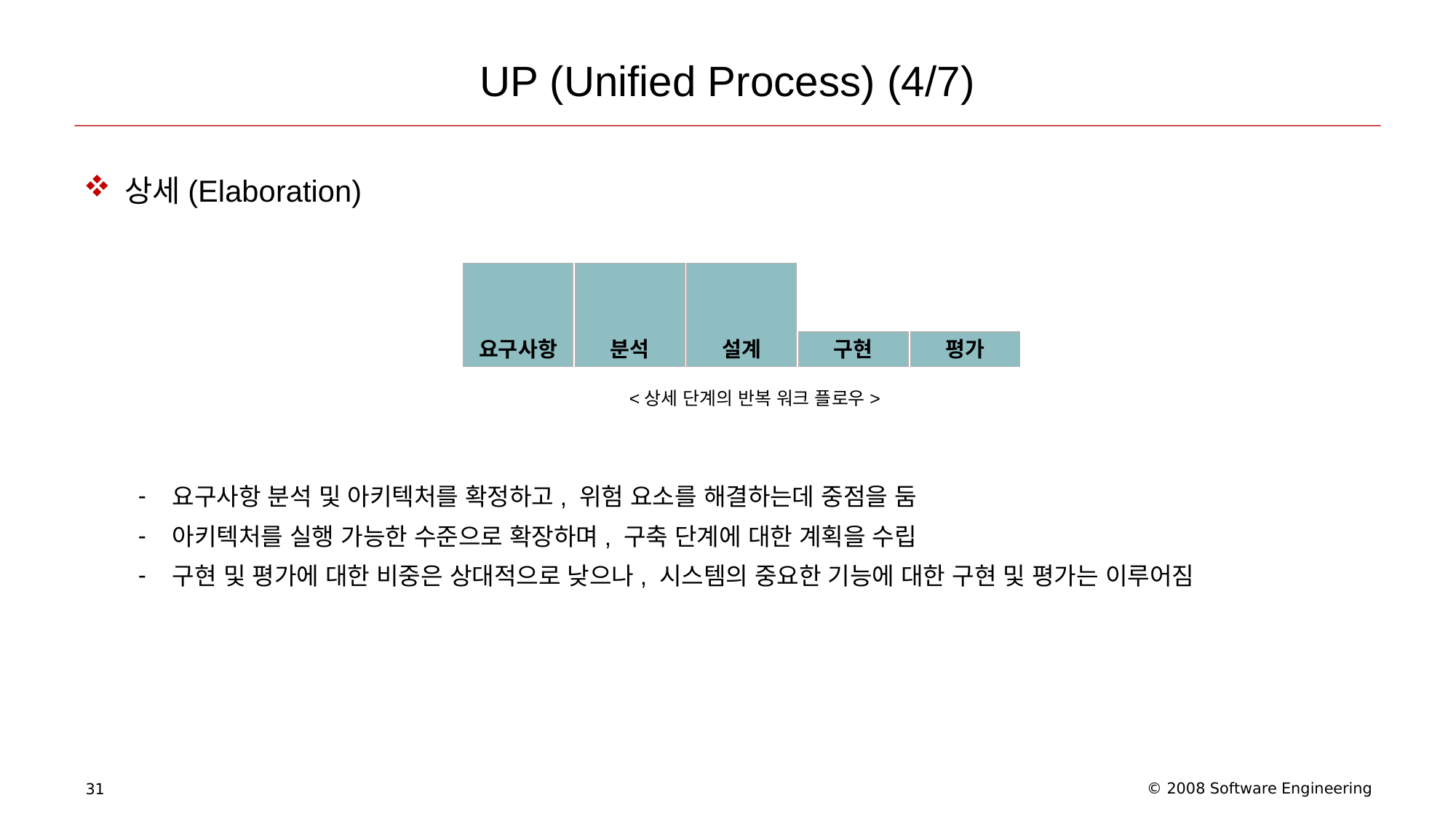

# UP (Unified Process) (4/7)
상세(Elaboration)

<상세 단계의 반복 워크 플로우>

요구사항 분석 및 아키텍처를 확정하고, 위험 요소를 해결하는데 중점을 둠
아키텍처를 실행 가능한 수준으로 확장하며, 구축 단계에 대한 계획을 수립
구현 및 평가에 대한 비중은 상대적으로 낮으나, 시스템의 중요한 기능에 대한 구현 및 평가는 이루어짐
요구사항
분석
설계
구현
평가
© 2008 Software Engineering
31